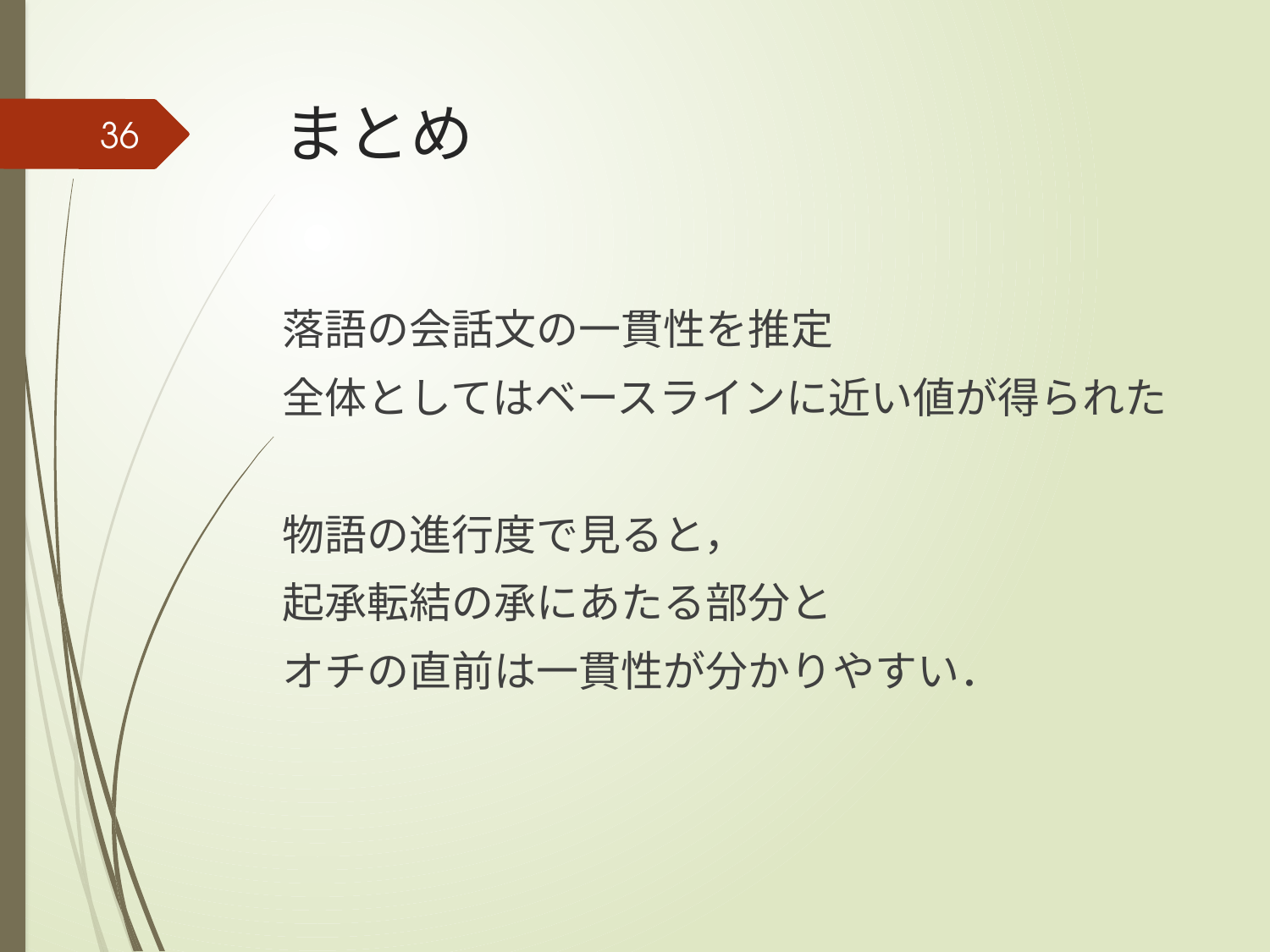

# まとめ
36
落語の会話文の一貫性を推定
全体としてはベースラインに近い値が得られた

物語の進行度で見ると，
起承転結の承にあたる部分と
オチの直前は一貫性が分かりやすい．